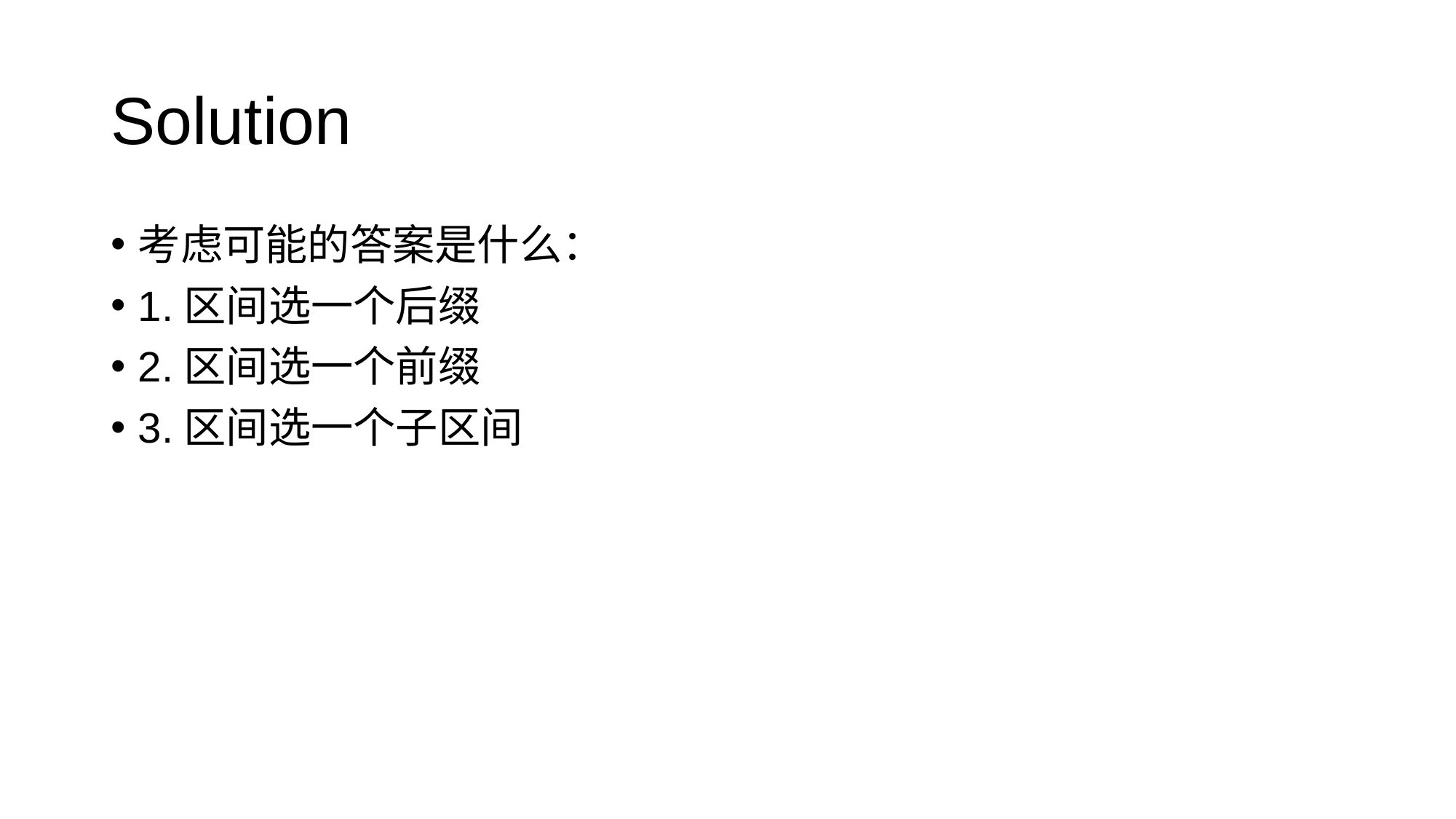

# Solution
考虑可能的答案是什么：
1.区间选一个后缀
2.区间选一个前缀
3.区间选一个子区间